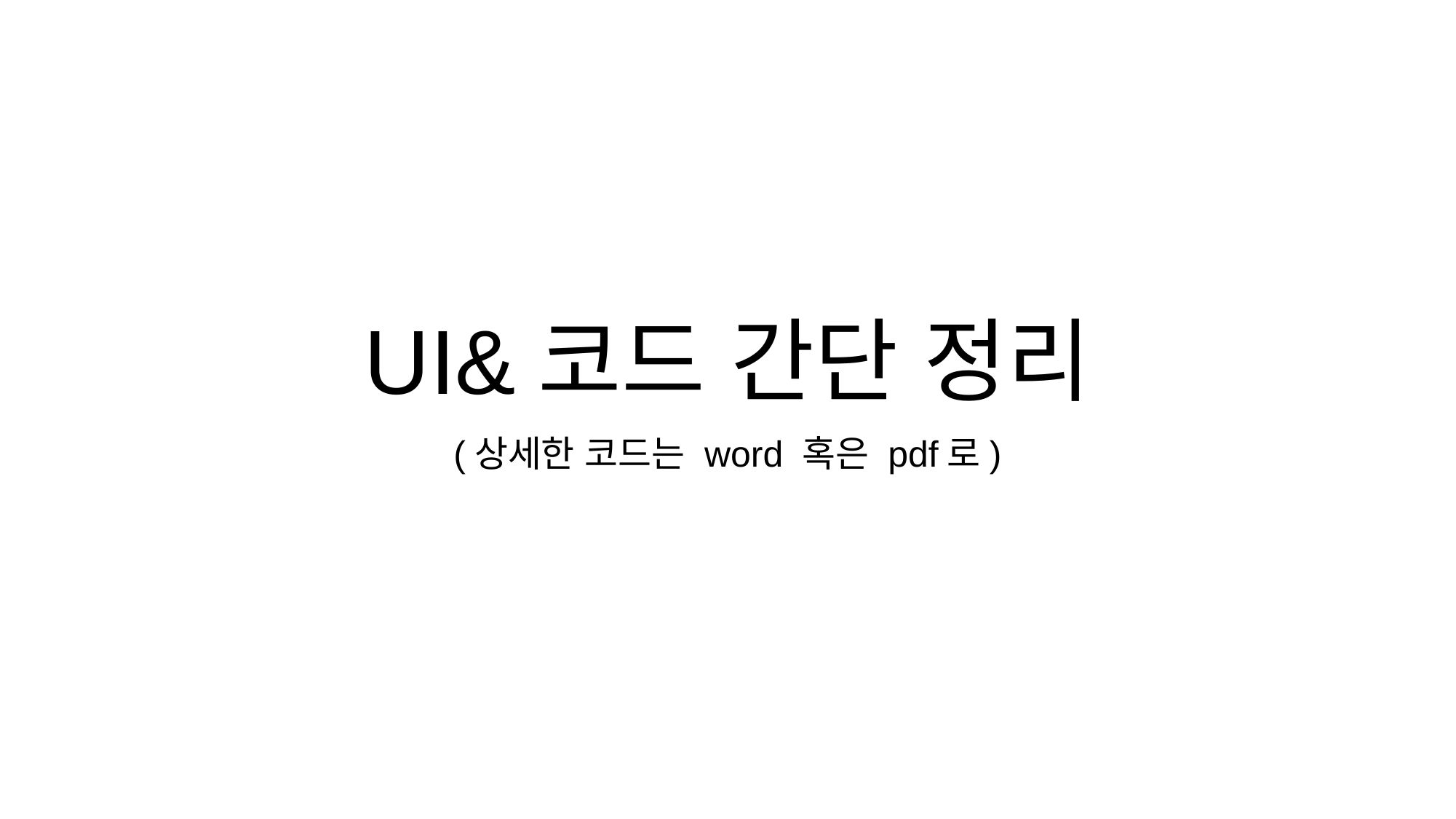

# UI&코드 간단 정리
(상세한 코드는 word 혹은 pdf로)